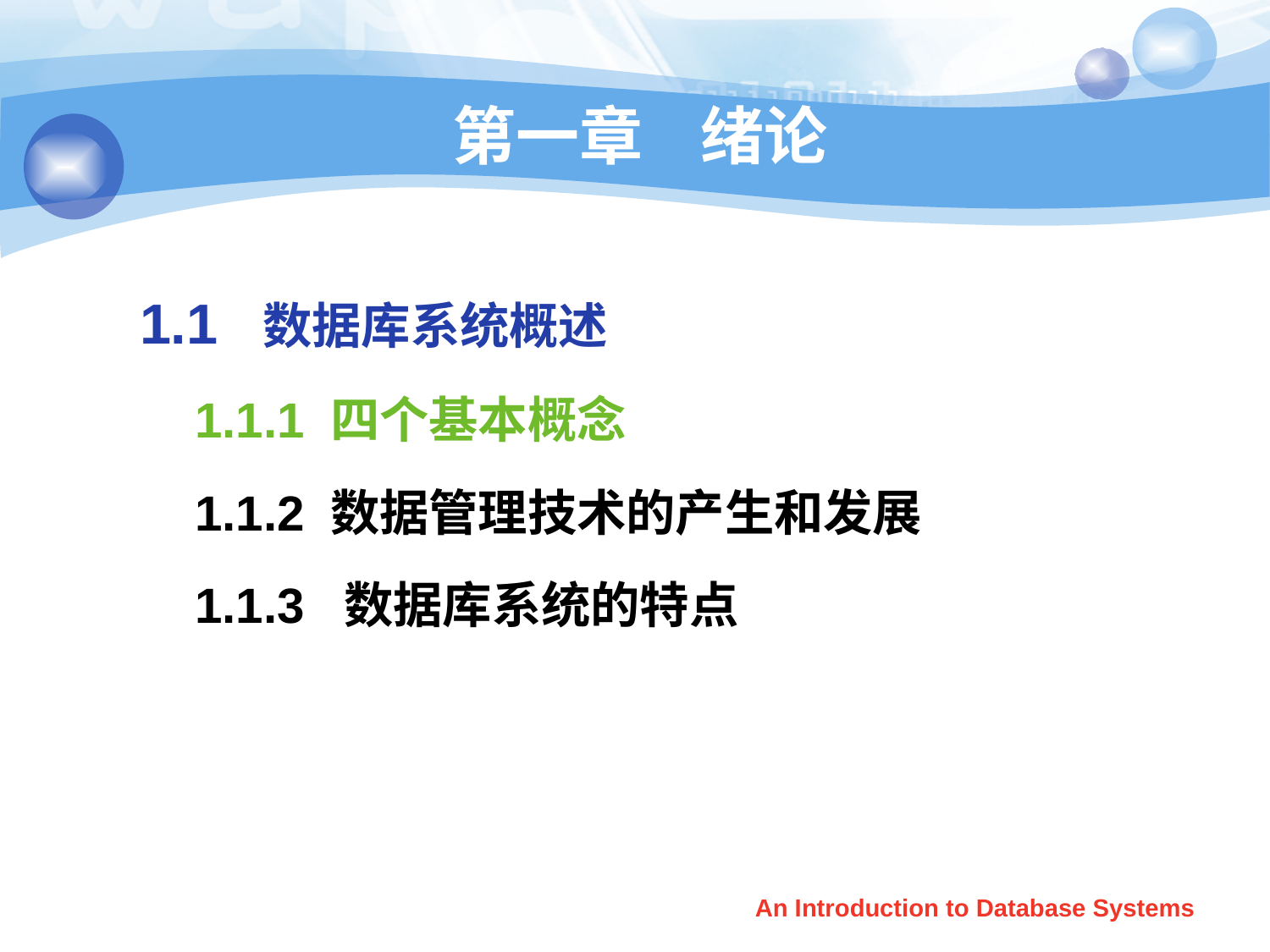

# 第一章    绪论
1.1  数据库系统概述
    1.1.1 四个基本概念
    1.1.2 数据管理技术的产生和发展
    1.1.3  数据库系统的特点

An Introduction to Database Systems